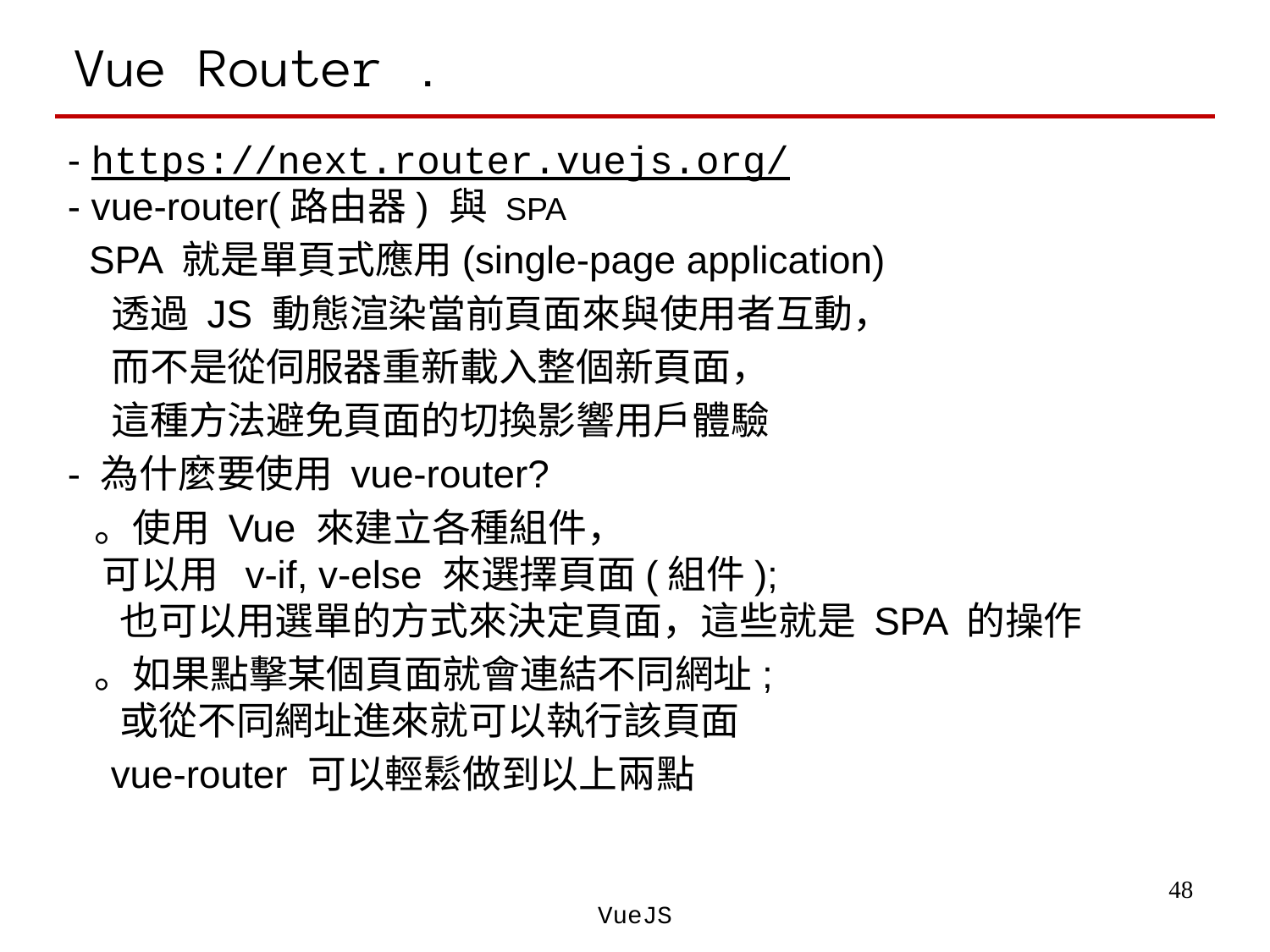

# Vue Router .
- https://next.router.vuejs.org/
- vue-router(路由器) 與 SPA
  SPA 就是單頁式應用(single-page application)
    透過 JS 動態渲染當前頁面來與使用者互動，
    而不是從伺服器重新載入整個新頁面，
    這種方法避免頁面的切換影響用戶體驗
- 為什麼要使用 vue-router?
  。使用 Vue 來建立各種組件，
    可以用  v-if, v-else 來選擇頁面(組件);
    也可以用選單的方式來決定頁面，這些就是 SPA 的操作
  。如果點擊某個頁面就會連結不同網址;
    或從不同網址進來就可以執行該頁面
    vue-router 可以輕鬆做到以上兩點
48
VueJS